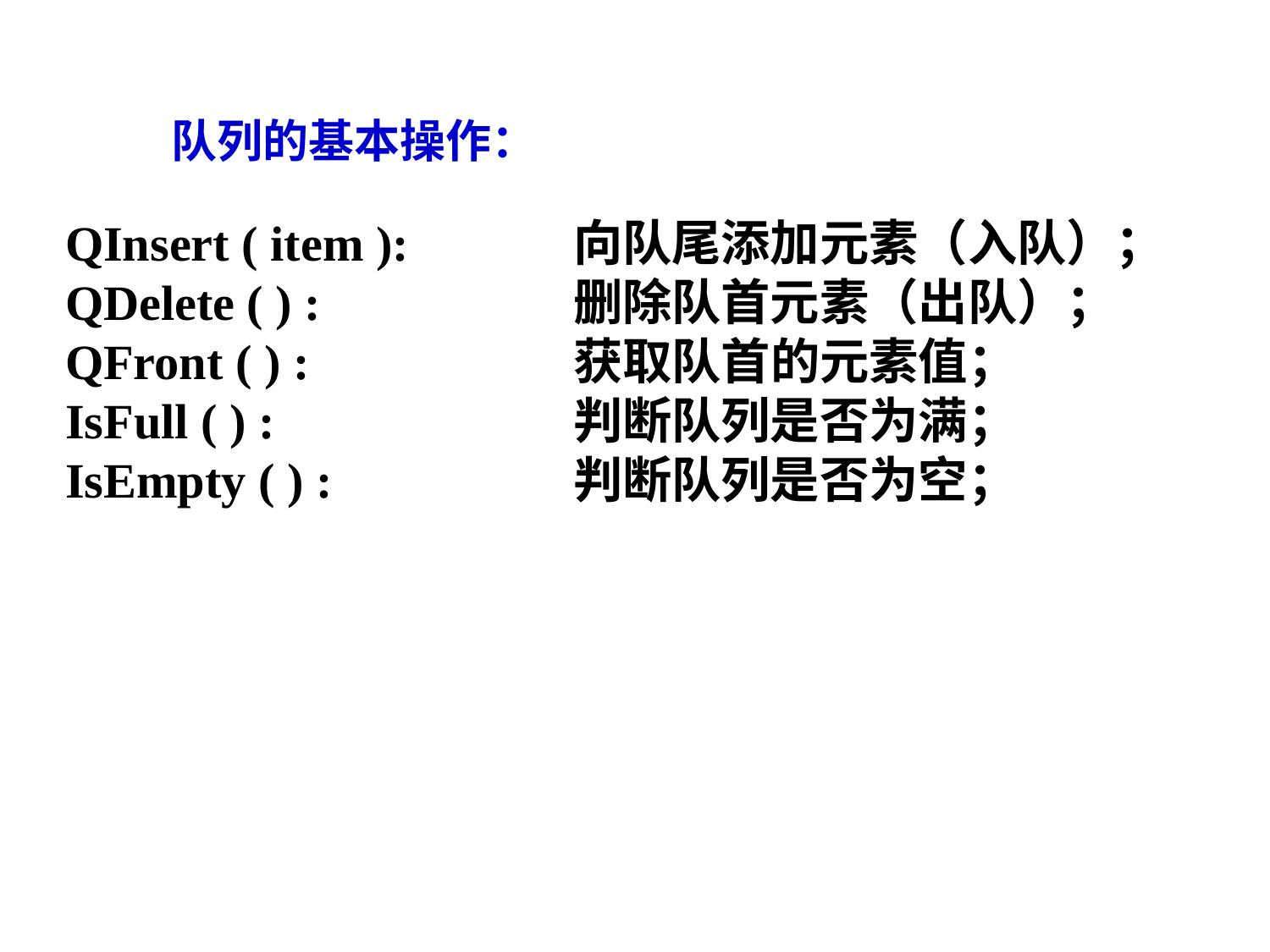

# 队列的基本操作：
QInsert ( item ):		向队尾添加元素（入队）；
QDelete ( ) :		删除队首元素（出队）；
QFront ( ) :			获取队首的元素值；
IsFull ( ) :			判断队列是否为满；
IsEmpty ( ) :		判断队列是否为空；